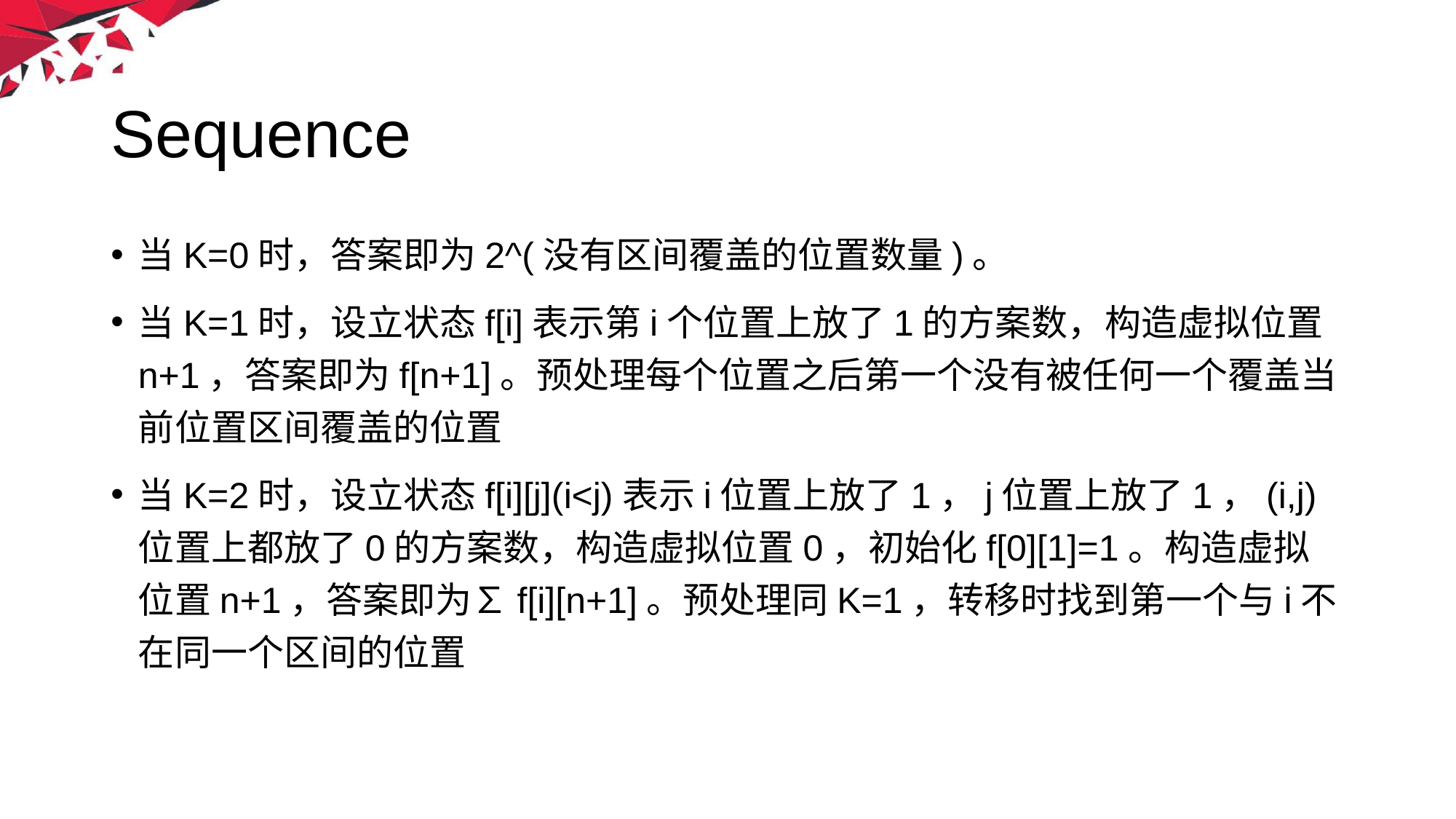

# Sequence
当K=0时，答案即为2^(没有区间覆盖的位置数量)。
当K=1时，设立状态f[i]表示第i个位置上放了1的方案数，构造虚拟位置n+1，答案即为f[n+1]。预处理每个位置之后第一个没有被任何一个覆盖当前位置区间覆盖的位置
当K=2时，设立状态f[i][j](i<j)表示i位置上放了1，j位置上放了1，(i,j)位置上都放了0的方案数，构造虚拟位置0，初始化f[0][1]=1。构造虚拟位置n+1，答案即为∑f[i][n+1]。预处理同K=1，转移时找到第一个与i不在同一个区间的位置